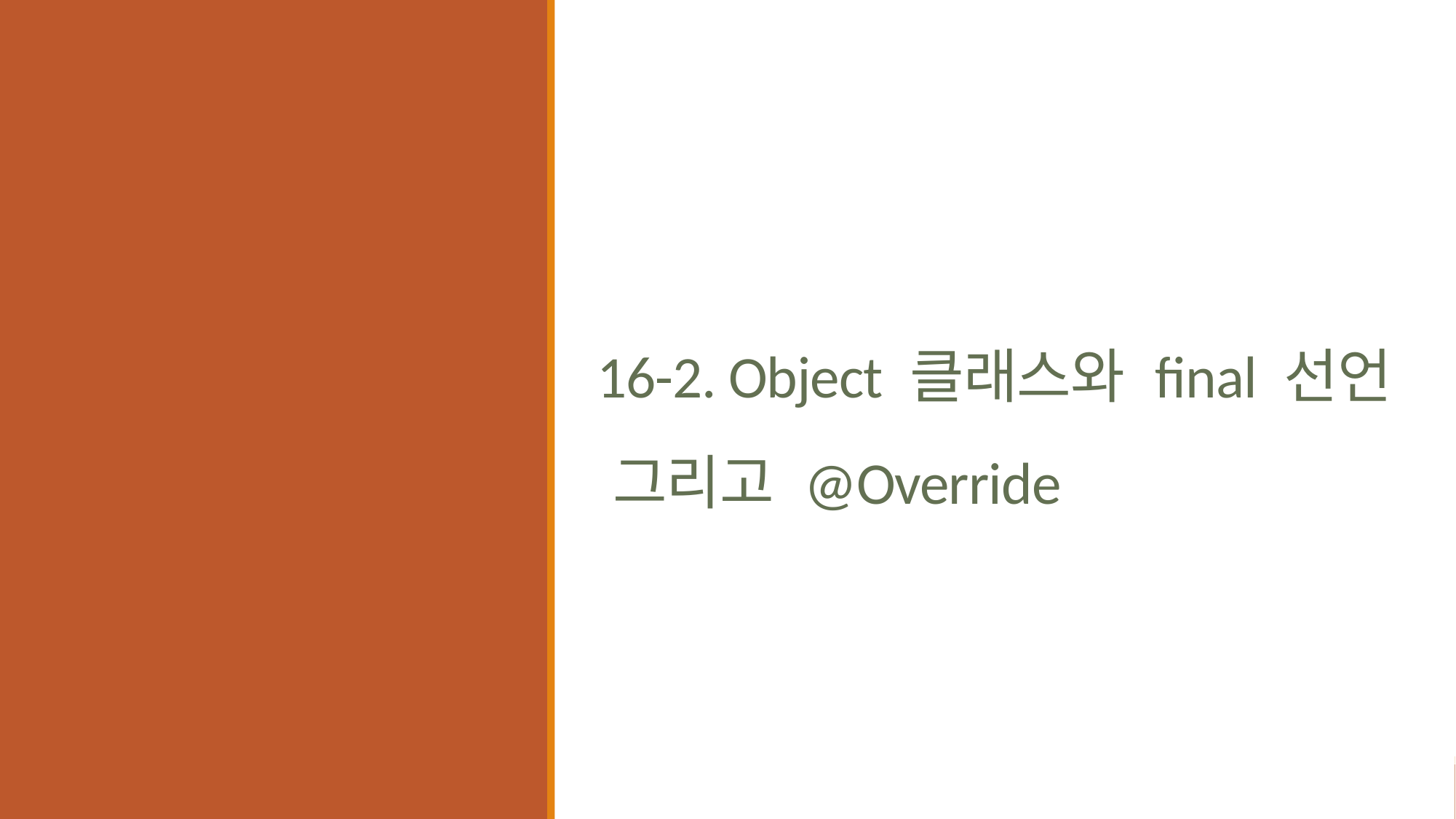

# 16-2. Object 클래스와 final 선언  그리고 @Override